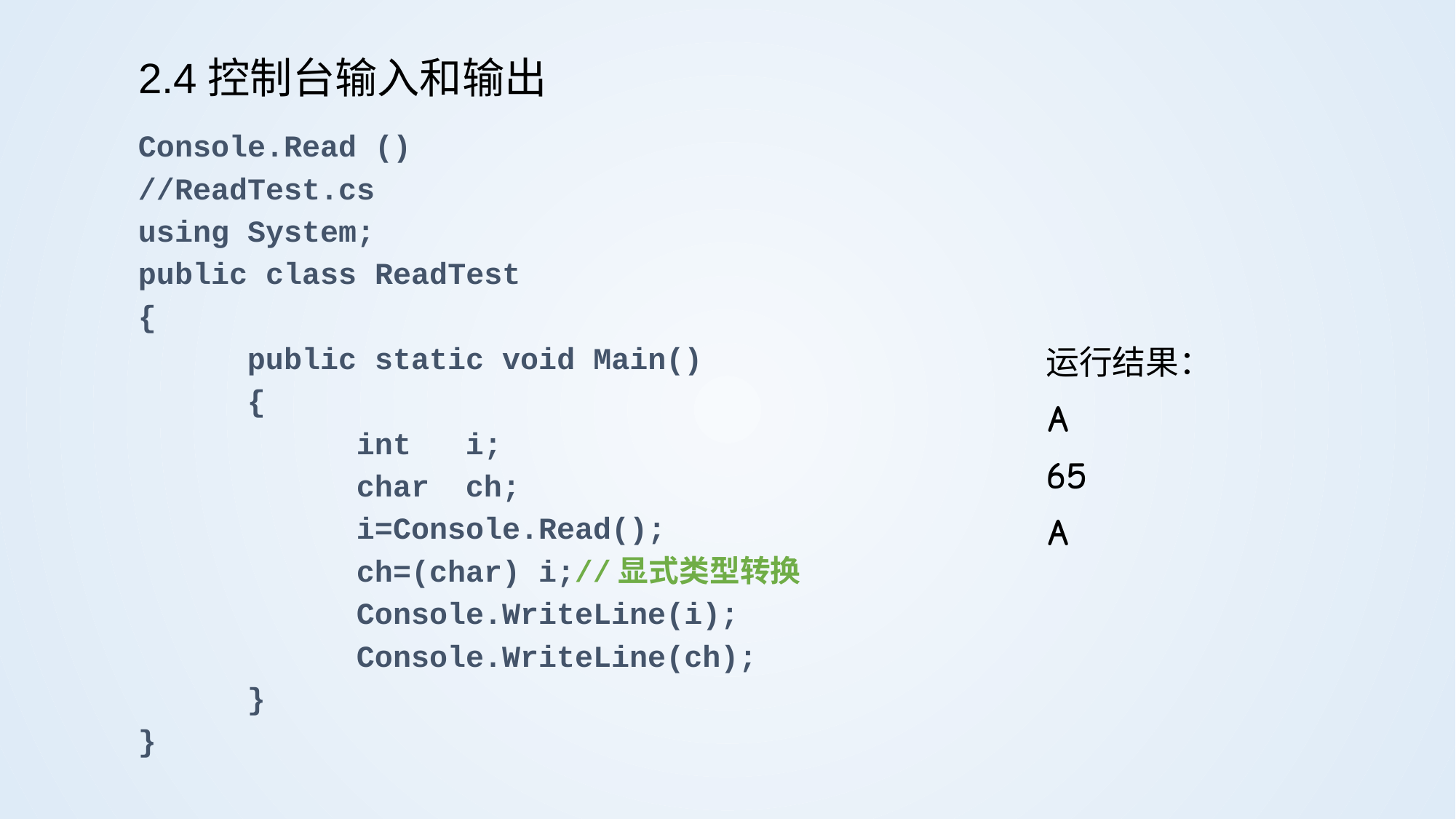

# 2.4控制台输入和输出
Console.Read ()
//ReadTest.cs
using System;
public class ReadTest
{
	public static void Main()
	{
		int	i;
		char	ch;
		i=Console.Read();
		ch=(char) i;//显式类型转换
		Console.WriteLine(i);
		Console.WriteLine(ch);
	}
}
运行结果：
A
65
A